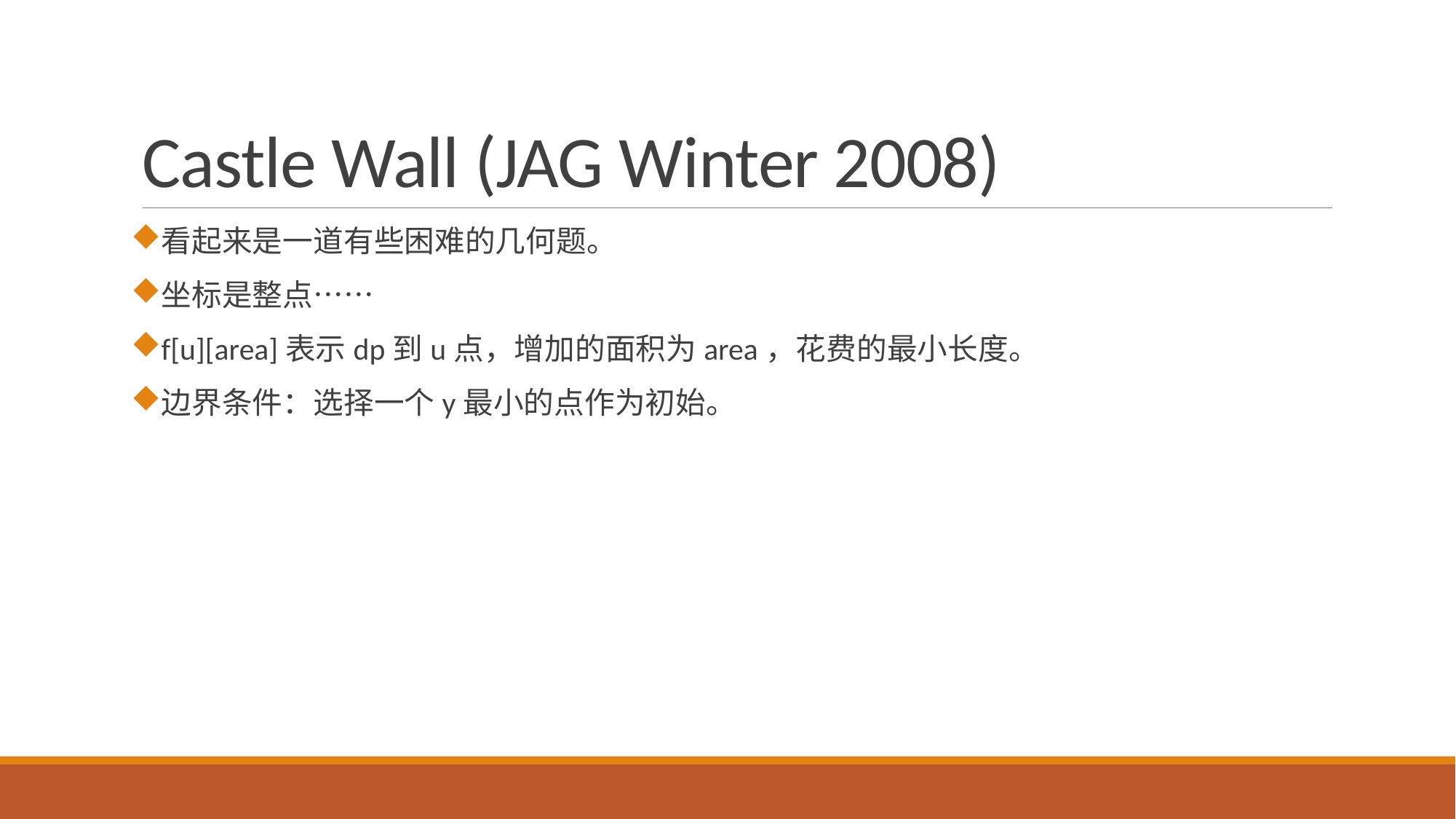

# Castle Wall (JAG Winter 2008)
看起来是一道有些困难的几何题。
坐标是整点……
f[u][area]表示dp到u点，增加的面积为area，花费的最小长度。
边界条件：选择一个y最小的点作为初始。